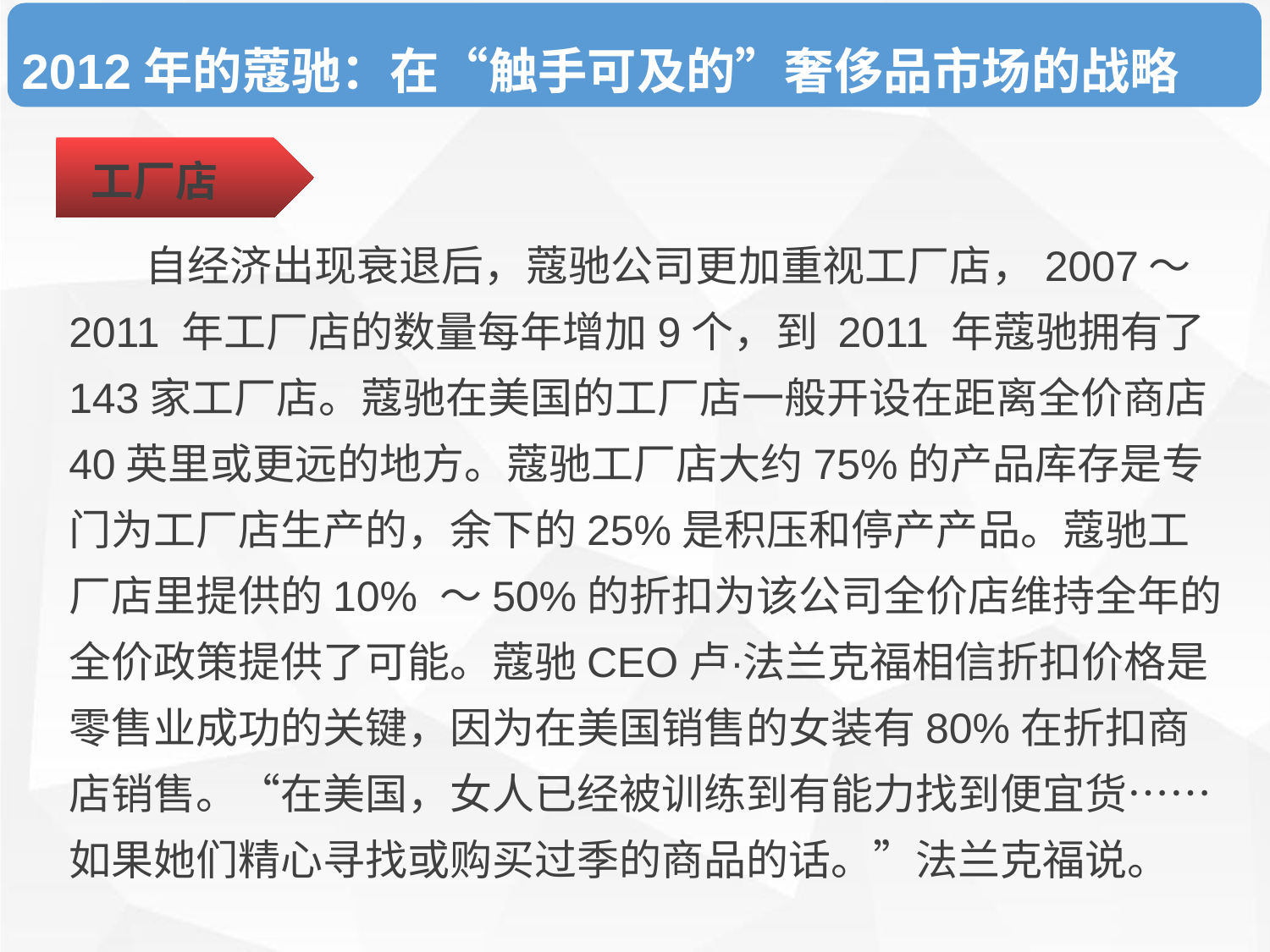

2012年的蔻驰：在“触手可及的”奢侈品市场的战略

工厂店
       自经济出现衰退后，蔻驰公司更加重视工厂店，2007～2011 年工厂店的数量每年增加9个，到 2011 年蔻驰拥有了143家工厂店。蔻驰在美国的工厂店一般开设在距离全价商店40英里或更远的地方。蔻驰工厂店大约75%的产品库存是专门为工厂店生产的，余下的25%是积压和停产产品。蔻驰工厂店里提供的10% ～50%的折扣为该公司全价店维持全年的全价政策提供了可能。蔻驰CEO卢∙法兰克福相信折扣价格是零售业成功的关键，因为在美国销售的女装有80%在折扣商店销售。“在美国，女人已经被训练到有能力找到便宜货……如果她们精心寻找或购买过季的商品的话。”法兰克福说。